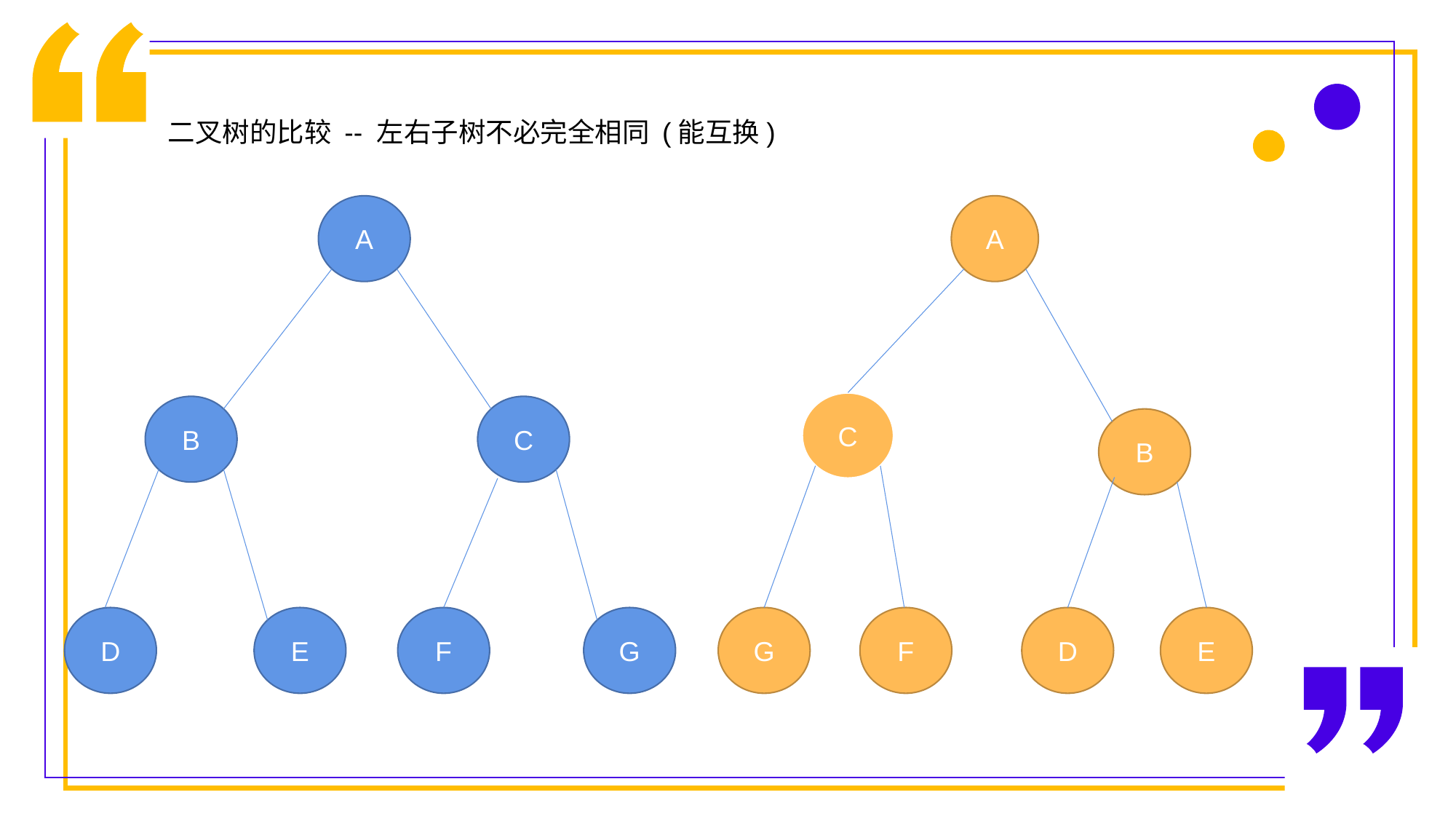

二叉树的比较 -- 左右子树不必完全相同 (能互换)

A
A
C
B
C
B
D
E
F
G
G
F
D
E